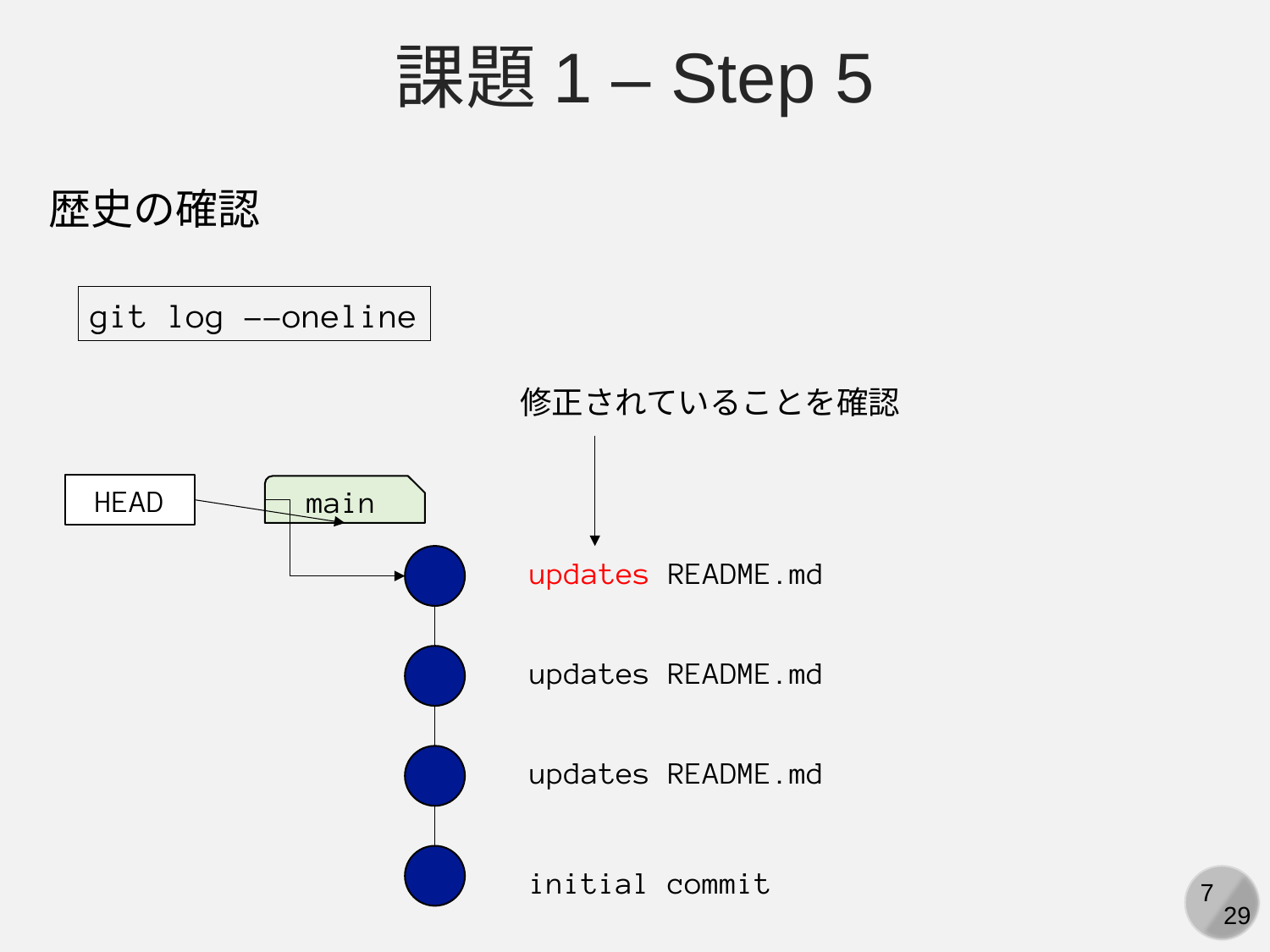

課題1 – Step 5
歴史の確認
git log --oneline
修正されていることを確認
HEAD
main

updates README.md

updates README.md

updates README.md

initial commit